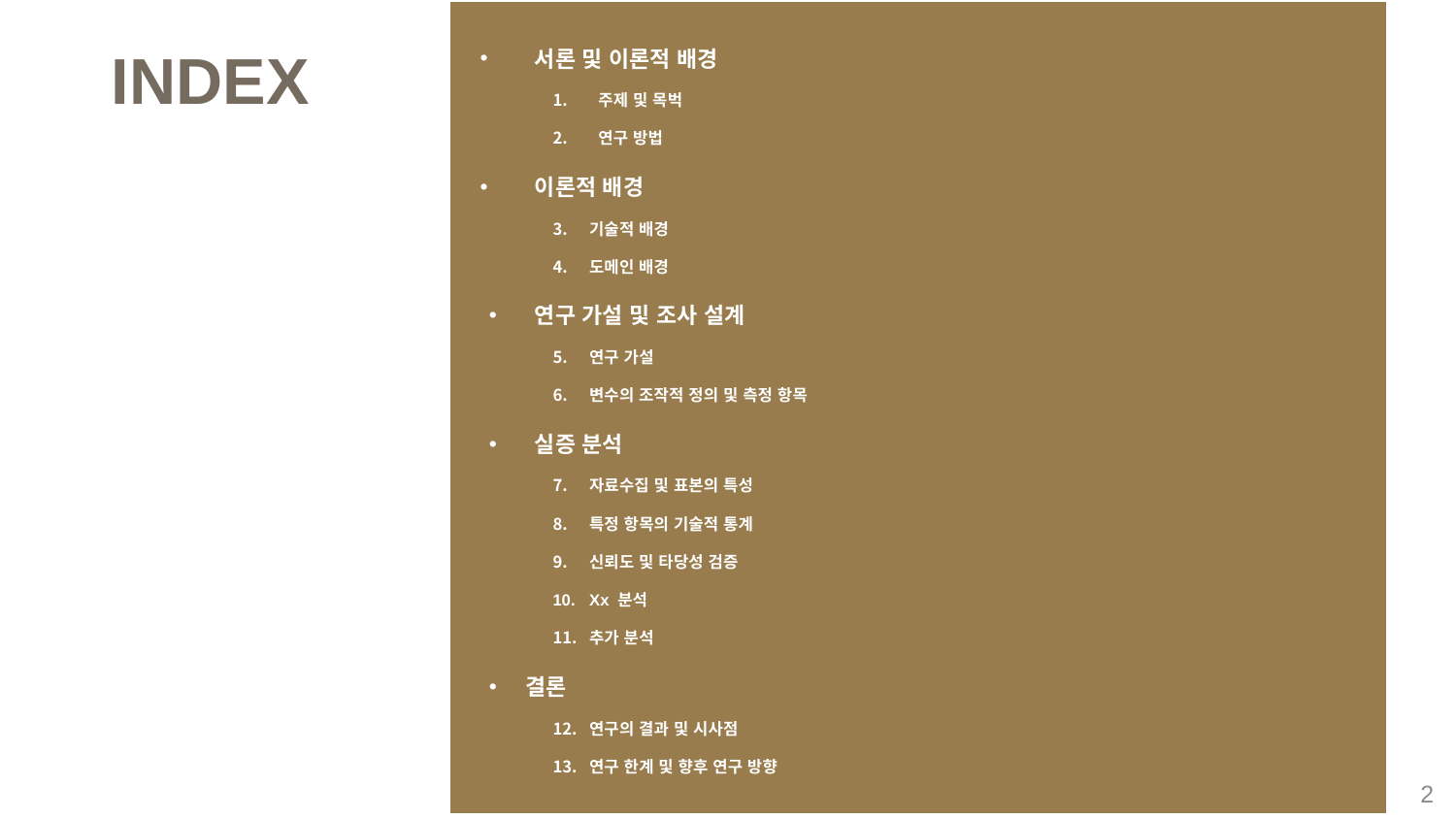

서론 및 이론적 배경
주제 및 목벅
연구 방법
이론적 배경
기술적 배경
도메인 배경
연구 가설 및 조사 설계
연구 가설
변수의 조작적 정의 및 측정 항목
실증 분석
자료수집 및 표본의 특성
특정 항목의 기술적 통계
신뢰도 및 타당성 검증
Xx 분석
추가 분석
결론
연구의 결과 및 시사점
연구 한계 및 향후 연구 방향
INDEX
2